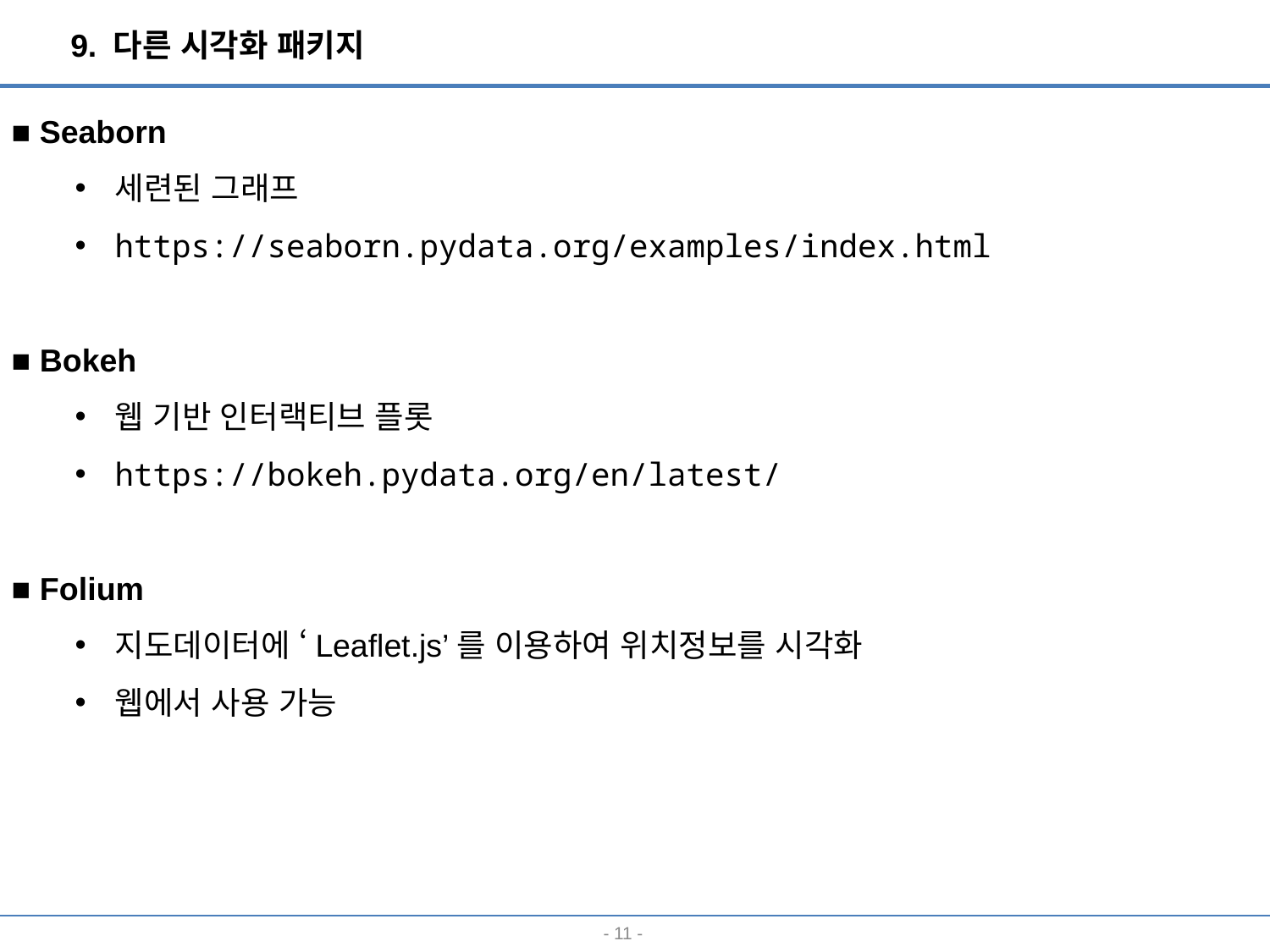

9. 다른 시각화 패키지
■ Seaborn
세련된 그래프
https://seaborn.pydata.org/examples/index.html

■ Bokeh
웹 기반 인터랙티브 플롯
https://bokeh.pydata.org/en/latest/

■ Folium
지도데이터에 ‘Leaflet.js’를 이용하여 위치정보를 시각화
웹에서 사용 가능

- 11 -